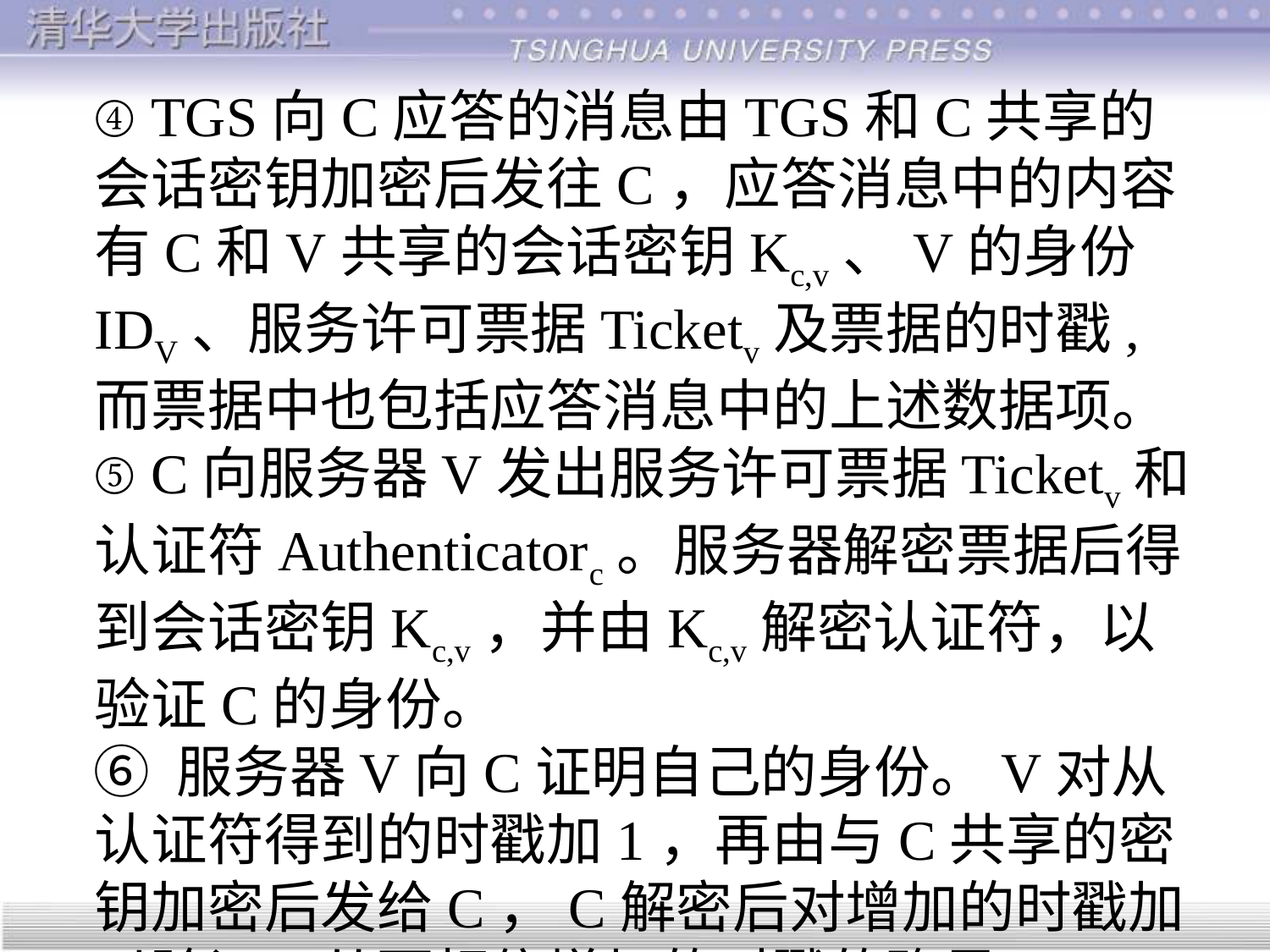

④ TGS向C应答的消息由TGS和C共享的会话密钥加密后发往C，应答消息中的内容有C和V共享的会话密钥Kc,v、V的身份IDV、服务许可票据Ticketv及票据的时戳,而票据中也包括应答消息中的上述数据项。
⑤ C向服务器V发出服务许可票据Ticketv和认证符Authenticatorc。服务器解密票据后得到会话密钥Kc,v，并由Kc,v解密认证符，以验证C的身份。
⑥ 服务器V向C证明自己的身份。V对从认证符得到的时戳加1，再由与C共享的密钥加密后发给C，C解密后对增加的时戳加以验证，从而相信增加的时戳的确是V。